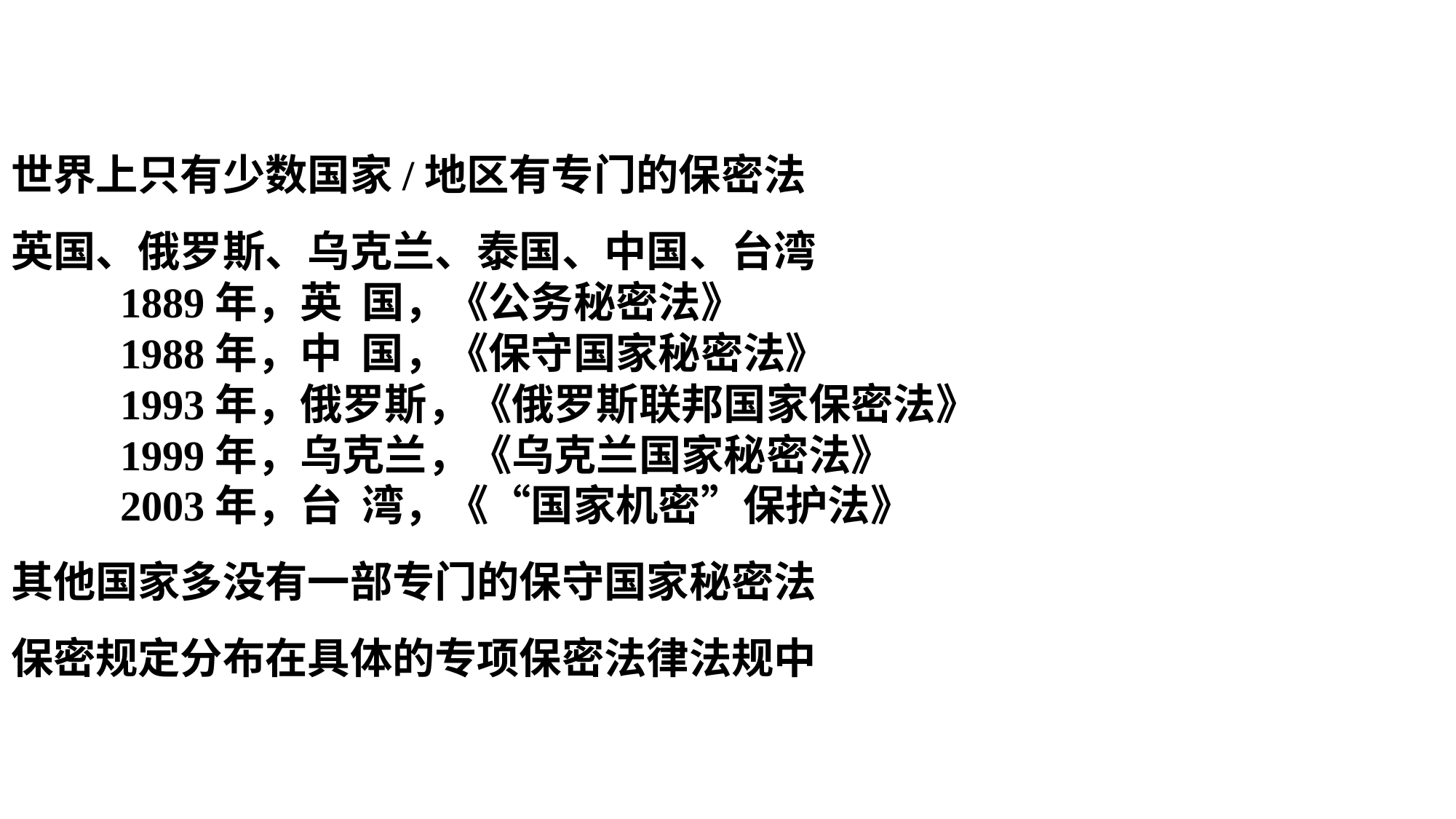

世界上只有少数国家/地区有专门的保密法
英国、俄罗斯、乌克兰、泰国、中国、台湾
	1889年，英  国，《公务秘密法》
	1988年，中  国，《保守国家秘密法》
	1993年，俄罗斯，《俄罗斯联邦国家保密法》
	1999年，乌克兰，《乌克兰国家秘密法》
	2003年，台  湾，《“国家机密”保护法》
其他国家多没有一部专门的保守国家秘密法
保密规定分布在具体的专项保密法律法规中